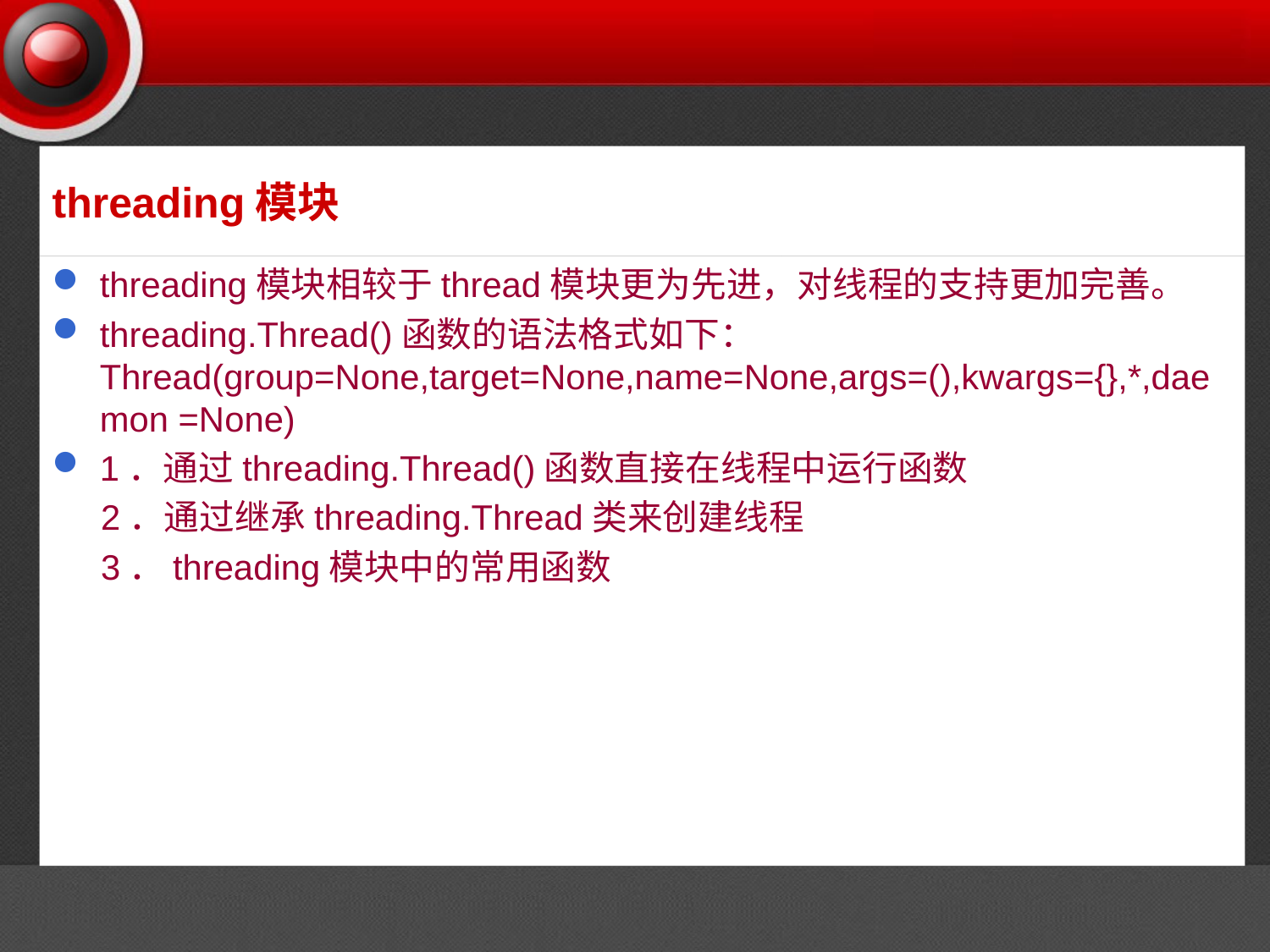

# threading模块
threading模块相较于thread模块更为先进，对线程的支持更加完善。
threading.Thread()函数的语法格式如下：Thread(group=None,target=None,name=None,args=(),kwargs={},*,daemon =None)
1．通过threading.Thread()函数直接在线程中运行函数
     2．通过继承threading.Thread类来创建线程
     3．threading模块中的常用函数